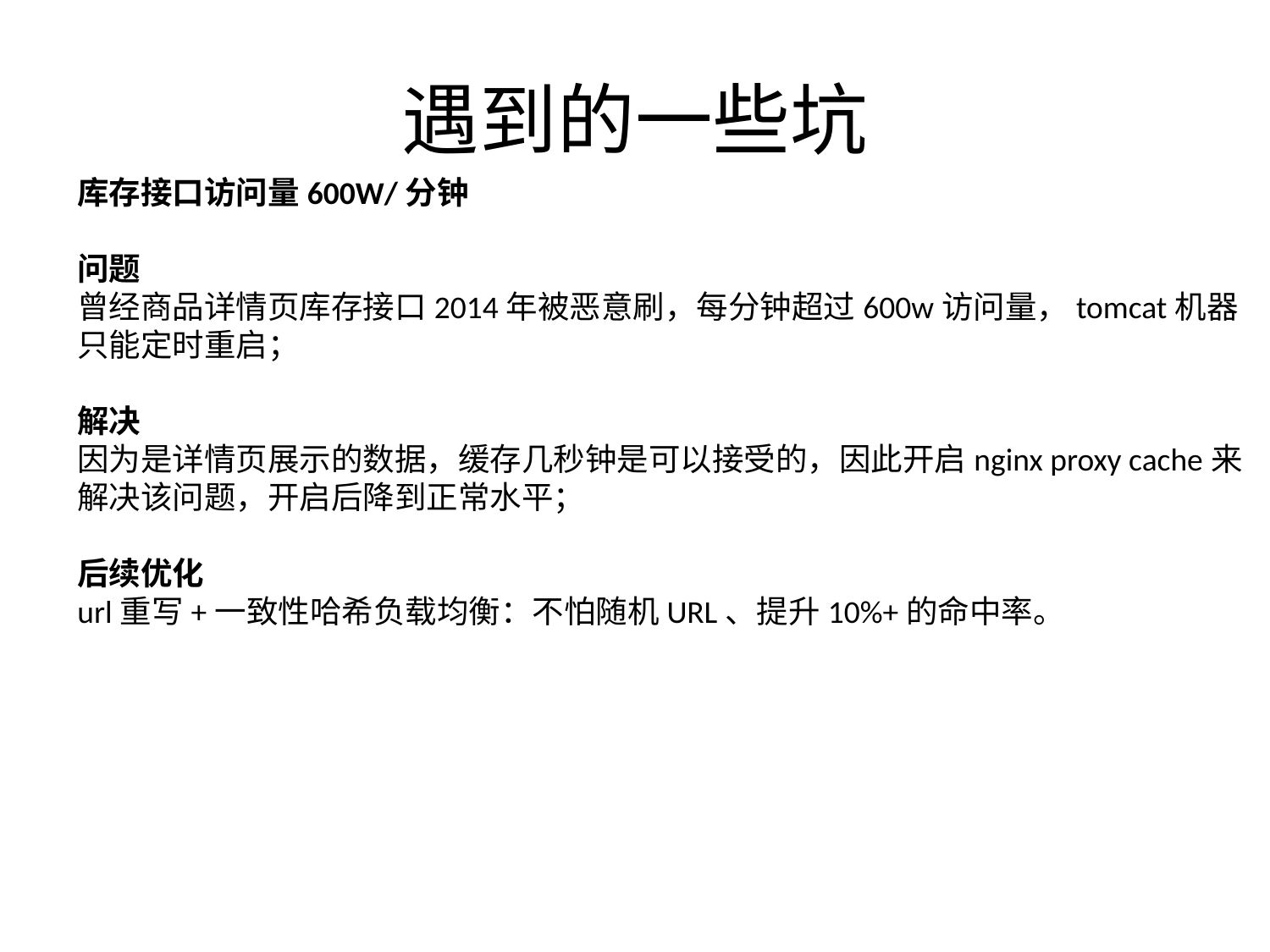

# 遇到的一些坑
库存接口访问量600W/分钟

问题
曾经商品详情页库存接口2014年被恶意刷，每分钟超过600w访问量，tomcat机器只能定时重启；

解决
因为是详情页展示的数据，缓存几秒钟是可以接受的，因此开启nginx proxy cache来解决该问题，开启后降到正常水平；

后续优化
url重写+一致性哈希负载均衡：不怕随机URL、提升10%+的命中率。